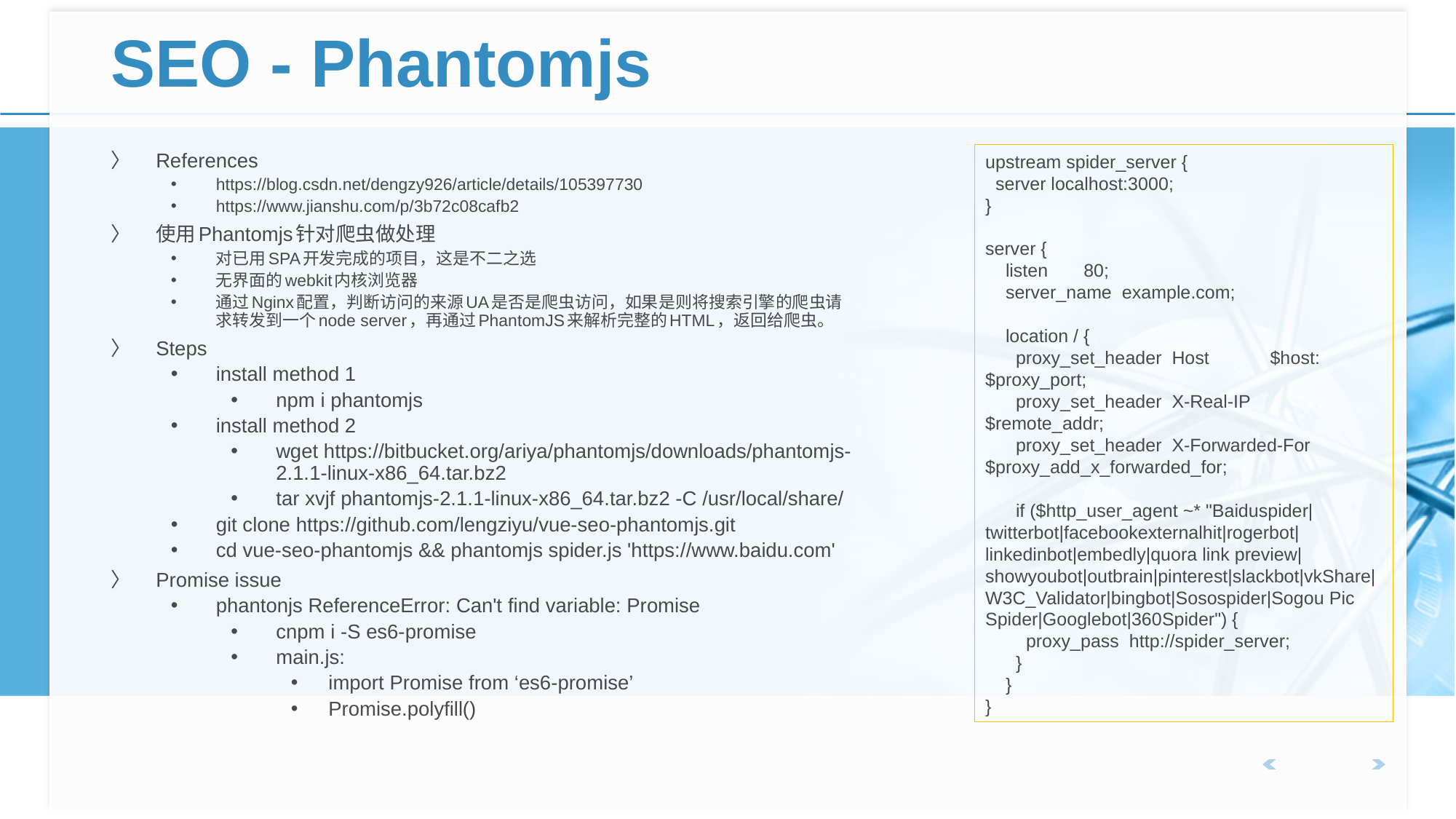

# SEO - Phantomjs
References
https://blog.csdn.net/dengzy926/article/details/105397730
https://www.jianshu.com/p/3b72c08cafb2
使用Phantomjs针对爬虫做处理
对已用SPA开发完成的项目，这是不二之选
无界面的webkit内核浏览器
通过Nginx配置，判断访问的来源UA是否是爬虫访问，如果是则将搜索引擎的爬虫请求转发到一个node server，再通过PhantomJS来解析完整的HTML，返回给爬虫。
Steps
install method 1
npm i phantomjs
install method 2
wget https://bitbucket.org/ariya/phantomjs/downloads/phantomjs-2.1.1-linux-x86_64.tar.bz2
tar xvjf phantomjs-2.1.1-linux-x86_64.tar.bz2 -C /usr/local/share/
git clone https://github.com/lengziyu/vue-seo-phantomjs.git
cd vue-seo-phantomjs && phantomjs spider.js 'https://www.baidu.com'
Promise issue
phantonjs ReferenceError: Can't find variable: Promise
cnpm i -S es6-promise
main.js:
import Promise from ‘es6-promise’
Promise.polyfill()
upstream spider_server {
  server localhost:3000;
}

server {
    listen       80;
    server_name  example.com;

    location / {
      proxy_set_header  Host            $host:$proxy_port;
      proxy_set_header  X-Real-IP       $remote_addr;
      proxy_set_header  X-Forwarded-For $proxy_add_x_forwarded_for;

      if ($http_user_agent ~* "Baiduspider|twitterbot|facebookexternalhit|rogerbot|linkedinbot|embedly|quora link preview|showyoubot|outbrain|pinterest|slackbot|vkShare|W3C_Validator|bingbot|Sosospider|Sogou Pic Spider|Googlebot|360Spider") {
        proxy_pass  http://spider_server;
      }
    }
}